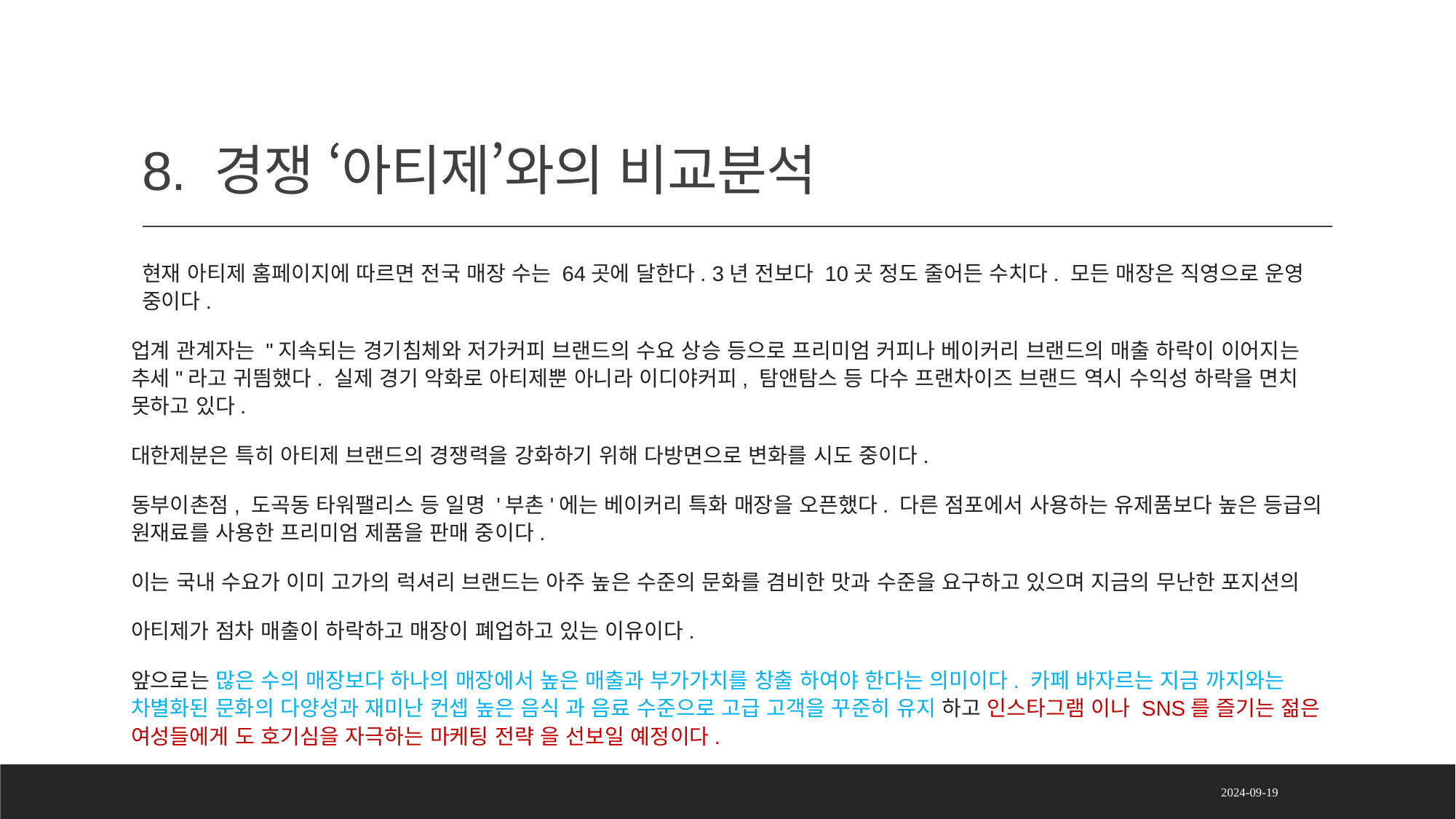

# 8. 경쟁 ‘아티제’와의 비교분석
현재 아티제 홈페이지에 따르면 전국 매장 수는 64곳에 달한다. 3년 전보다 10곳 정도 줄어든 수치다. 모든 매장은 직영으로 운영 중이다.
업계 관계자는 "지속되는 경기침체와 저가커피 브랜드의 수요 상승 등으로 프리미엄 커피나 베이커리 브랜드의 매출 하락이 이어지는 추세"라고 귀띔했다. 실제 경기 악화로 아티제뿐 아니라 이디야커피, 탐앤탐스 등 다수 프랜차이즈 브랜드 역시 수익성 하락을 면치 못하고 있다.
대한제분은 특히 아티제 브랜드의 경쟁력을 강화하기 위해 다방면으로 변화를 시도 중이다.
동부이촌점, 도곡동 타워팰리스 등 일명 '부촌'에는 베이커리 특화 매장을 오픈했다. 다른 점포에서 사용하는 유제품보다 높은 등급의 원재료를 사용한 프리미엄 제품을 판매 중이다.
이는 국내 수요가 이미 고가의 럭셔리 브랜드는 아주 높은 수준의 문화를 겸비한 맛과 수준을 요구하고 있으며 지금의 무난한 포지션의
아티제가 점차 매출이 하락하고 매장이 폐업하고 있는 이유이다.
앞으로는 많은 수의 매장보다 하나의 매장에서 높은 매출과 부가가치를 창출 하여야 한다는 의미이다. 카페 바자르는 지금 까지와는 차별화된 문화의 다양성과 재미난 컨셉 높은 음식 과 음료 수준으로 고급 고객을 꾸준히 유지 하고 인스타그램 이나 SNS를 즐기는 젊은 여성들에게 도 호기심을 자극하는 마케팅 전략 을 선보일 예정이다.
2024-09-19